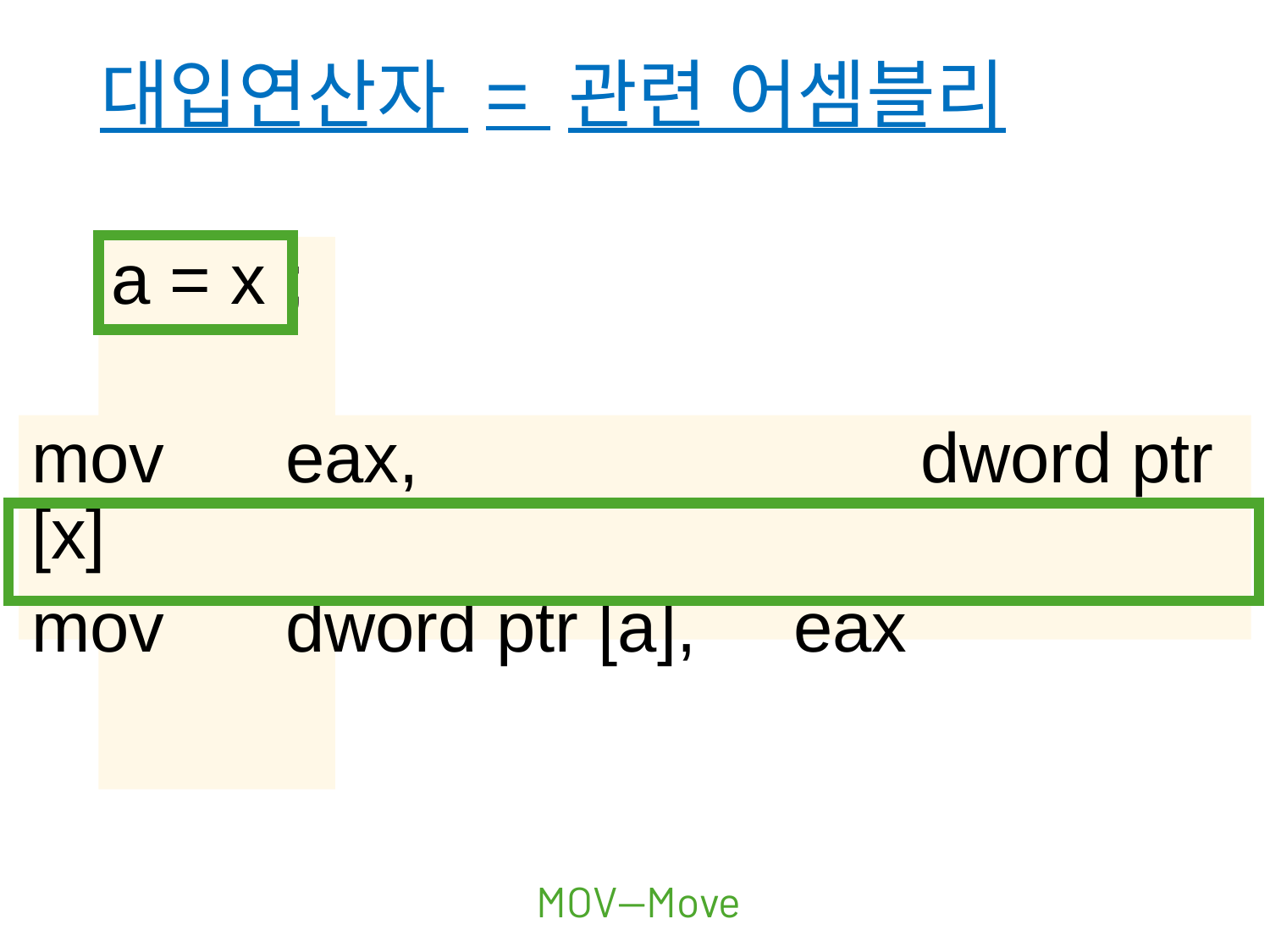

# 대입연산자 = 관련 어셈블리

a = x ;
mov	eax,				dword ptr [x]
mov	dword ptr [a],	eax

MOV—Move